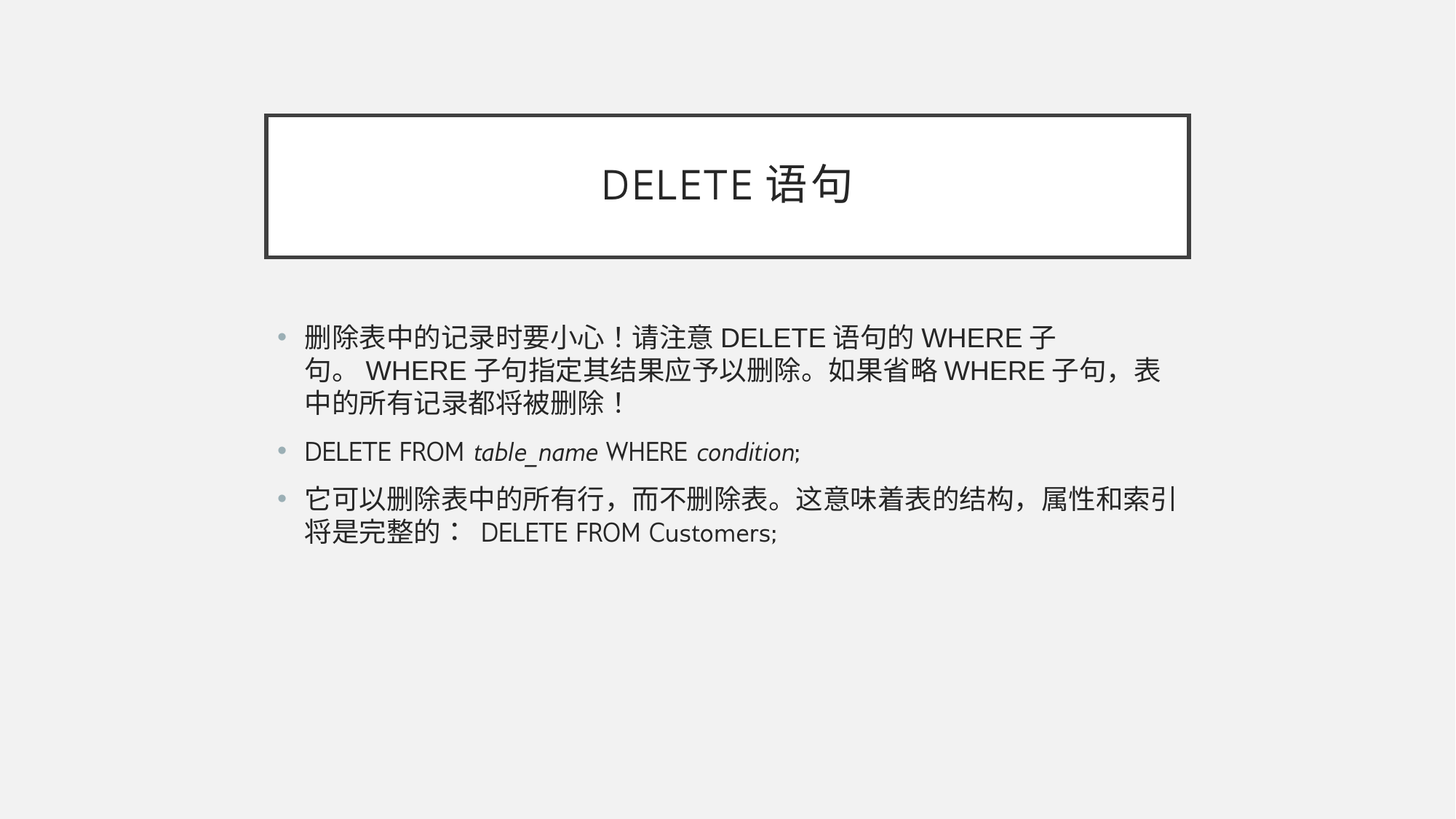

# DELETE语句
删除表中的记录时要小心！请注意DELETE语句的WHERE子句。WHERE子句指定其结果应予以删除。如果省略WHERE子句，表中的所有记录都将被删除！
DELETE FROM table_name WHERE condition;
它可以删除表中的所有行，而不删除表。这意味着表的结构，属性和索引将是完整的： DELETE FROM Customers;